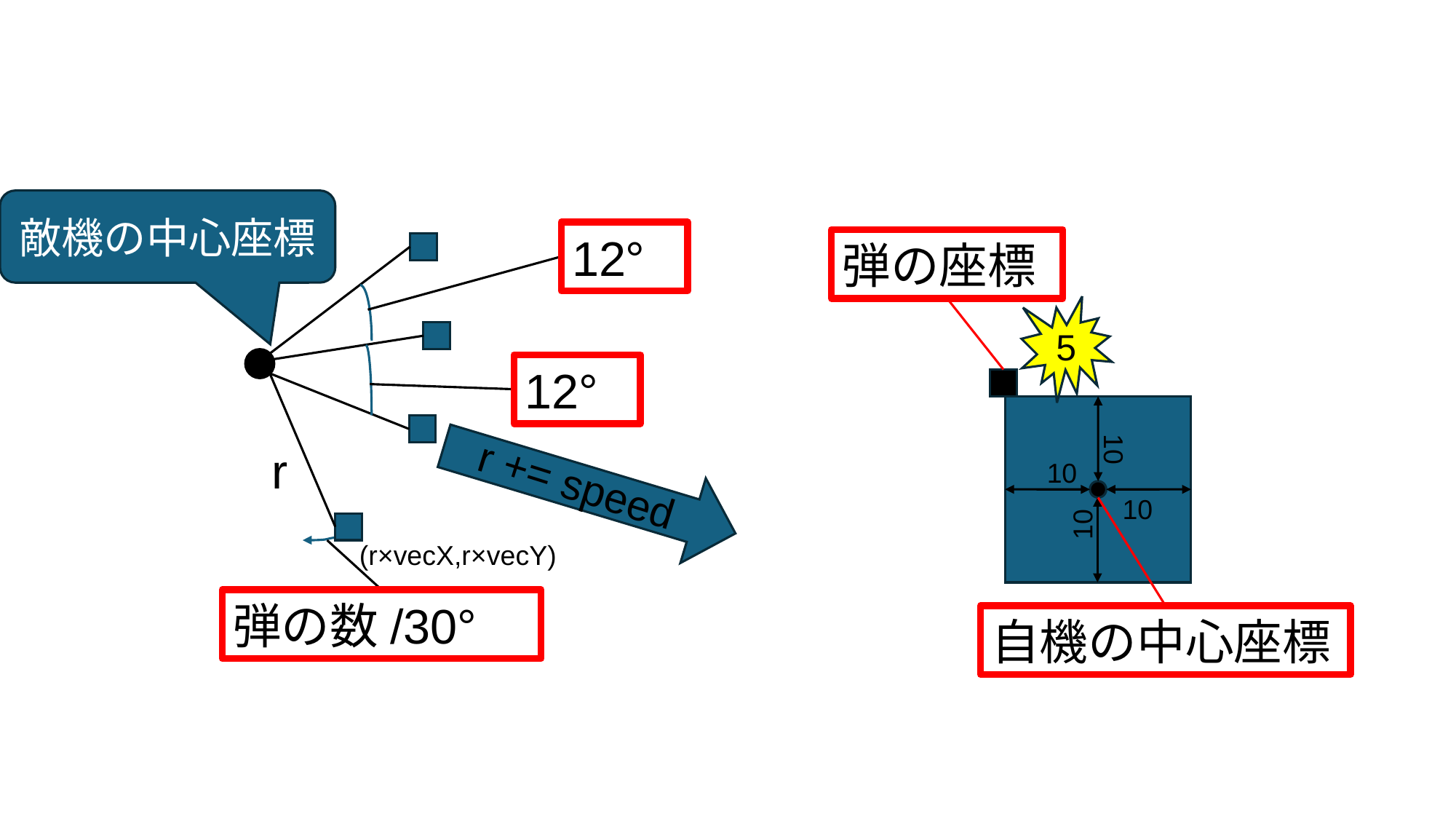

敵機の中心座標
12°
弾の座標

5

12°

10
10

10
10

r
r += speed

(r×vecX,r×vecY)
弾の数/30°
自機の中心座標